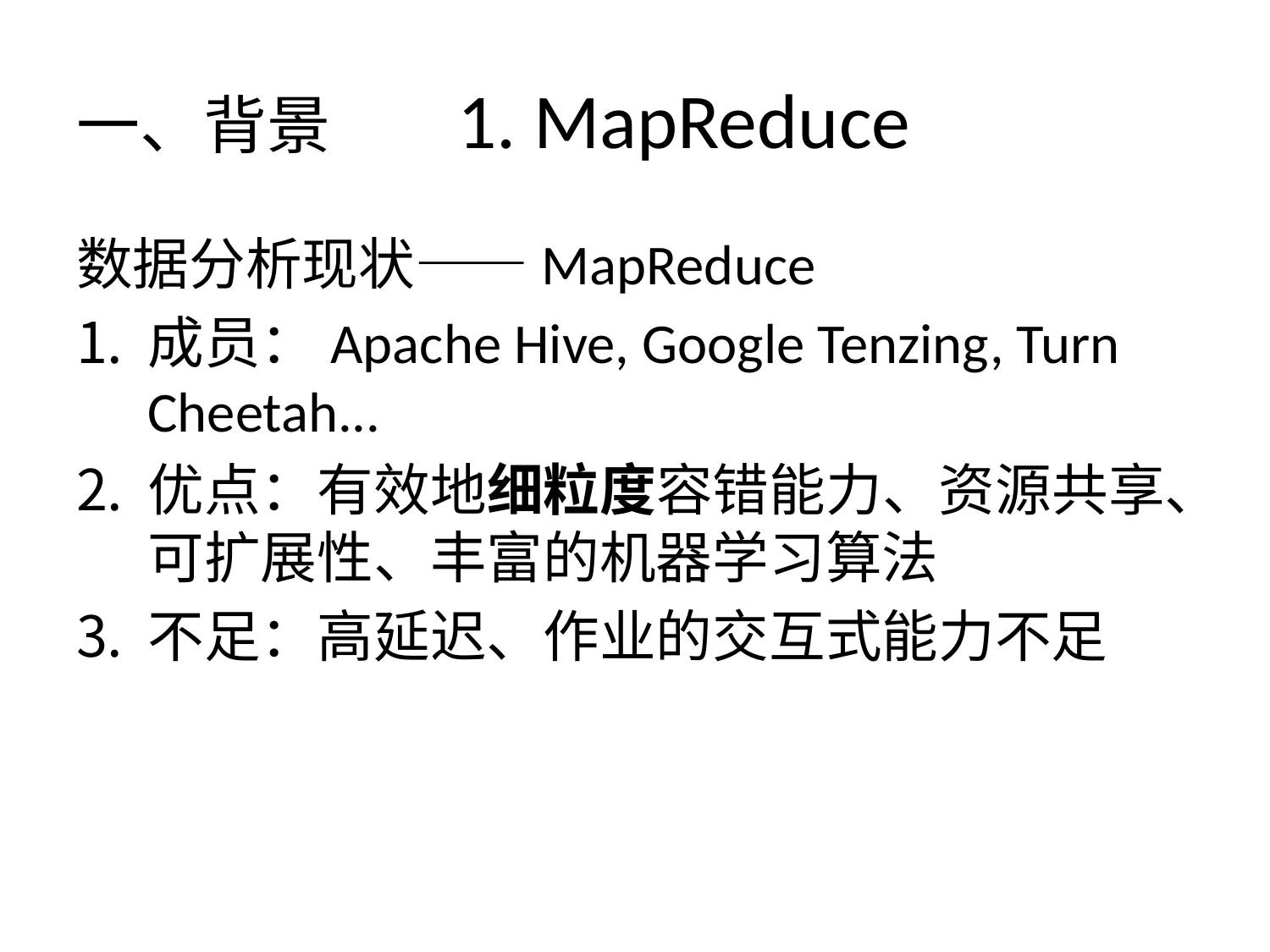

# 一、背景	1. MapReduce
数据分析现状——MapReduce
成员：Apache Hive, Google Tenzing, Turn Cheetah...
优点：有效地细粒度容错能力、资源共享、可扩展性、丰富的机器学习算法
不足：高延迟、作业的交互式能力不足